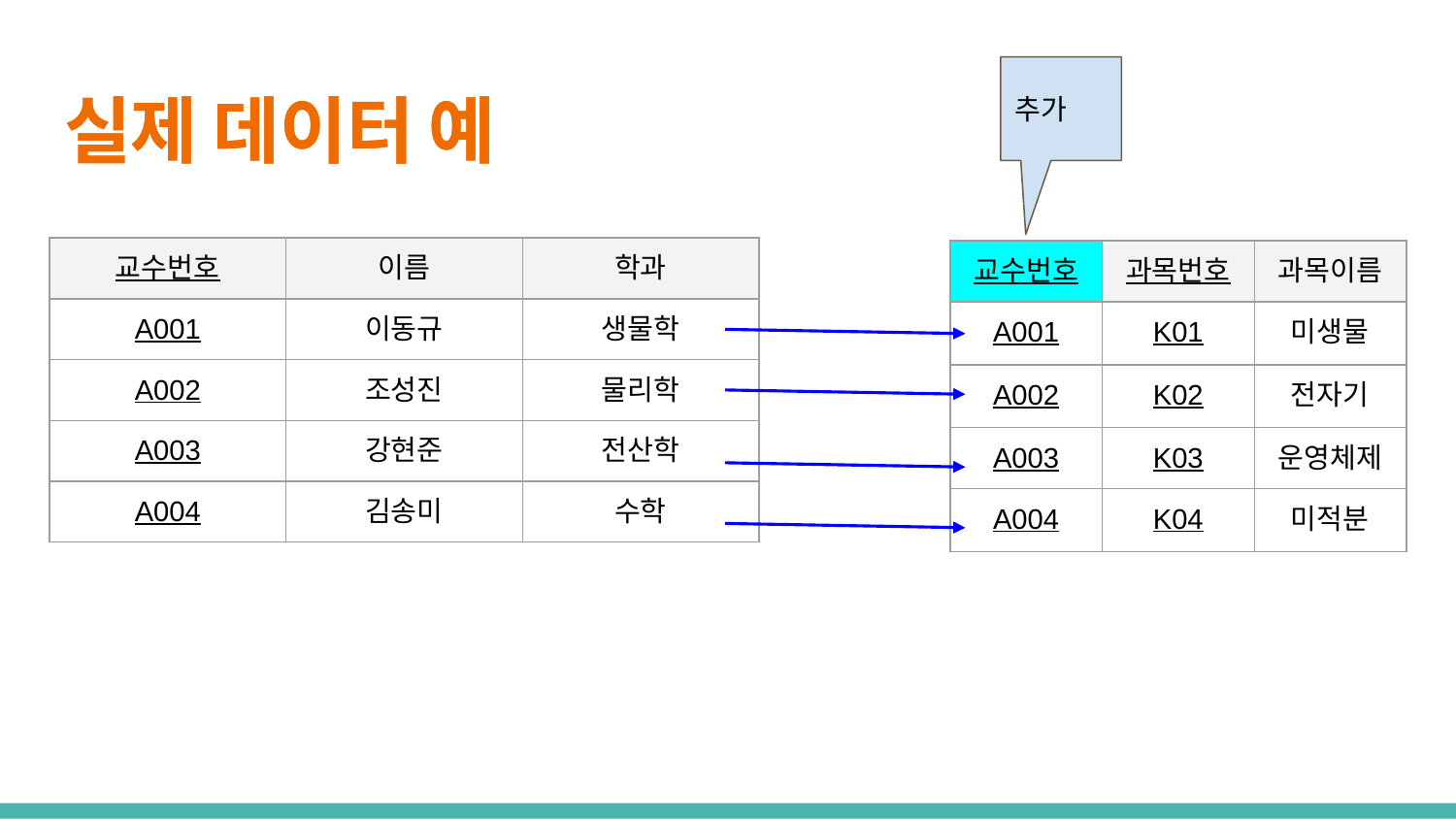

추가
# 실제 데이터 예
실제 데이터 예
| 교수번호 | 이름 | 학과 |
| --- | --- | --- |
| A001 | 이동규 | 생물학 |
| A002 | 조성진 | 물리학 |
| A003 | 강현준 | 전산학 |
| A004 | 김송미 | 수학 |
| 교수번호 | 과목번호 | 과목이름 |
| --- | --- | --- |
| A001 | K01 | 미생물 |
| A002 | K02 | 전자기 |
| A003 | K03 | 운영체제 |
| A004 | K04 | 미적분 |